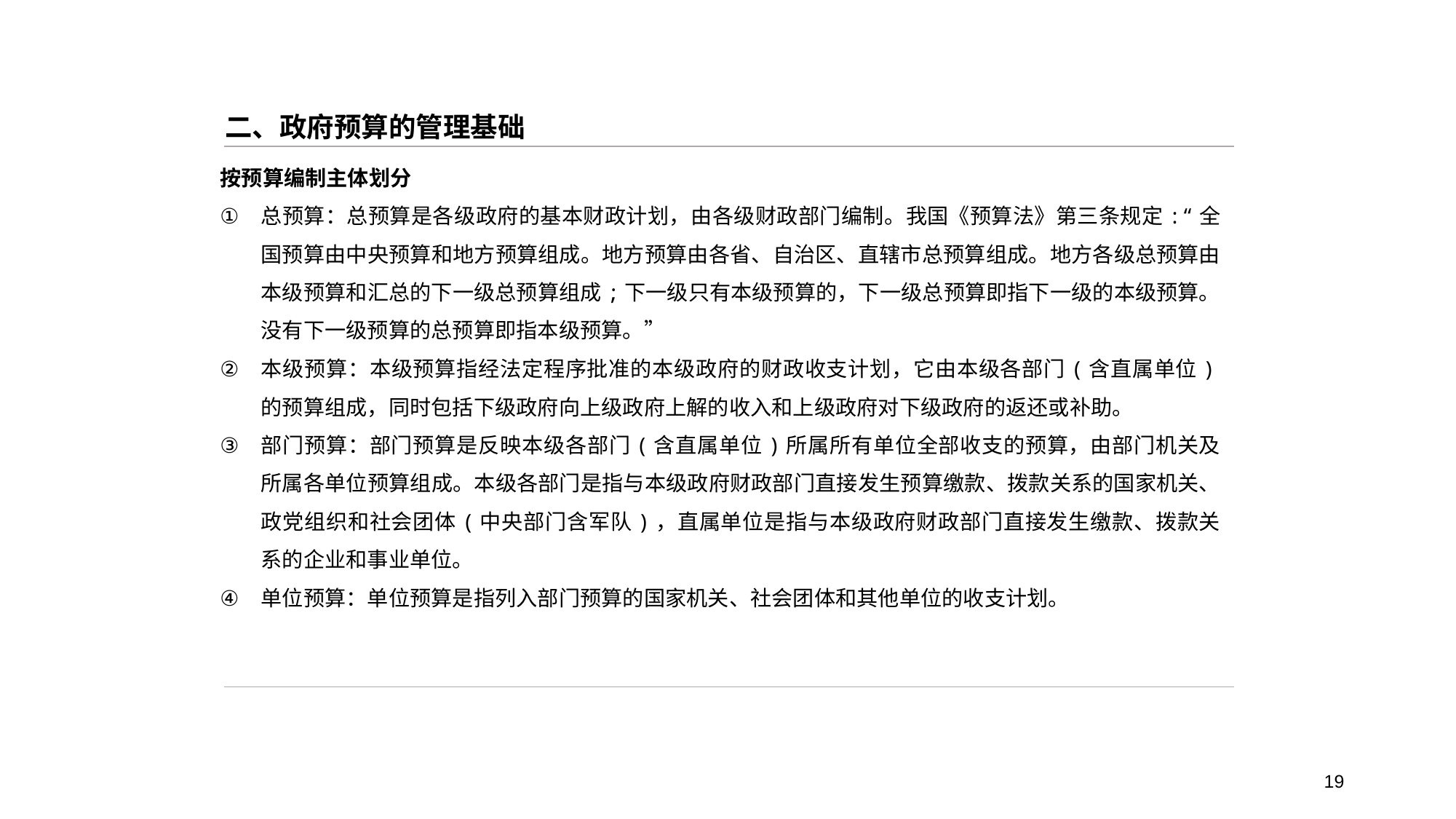

二、政府预算的管理基础
按预算编制主体划分
总预算：总预算是各级政府的基本财政计划，由各级财政部门编制。我国《预算法》第三条规定:“全国预算由中央预算和地方预算组成。地方预算由各省、自治区、直辖市总预算组成。地方各级总预算由本级预算和汇总的下一级总预算组成;下一级只有本级预算的，下一级总预算即指下一级的本级预算。没有下一级预算的总预算即指本级预算。”
本级预算：本级预算指经法定程序批准的本级政府的财政收支计划，它由本级各部门(含直属单位)的预算组成，同时包括下级政府向上级政府上解的收入和上级政府对下级政府的返还或补助。
部门预算：部门预算是反映本级各部门(含直属单位)所属所有单位全部收支的预算，由部门机关及所属各单位预算组成。本级各部门是指与本级政府财政部门直接发生预算缴款、拨款关系的国家机关、政党组织和社会团体(中央部门含军队)，直属单位是指与本级政府财政部门直接发生缴款、拨款关系的企业和事业单位。
单位预算：单位预算是指列入部门预算的国家机关、社会团体和其他单位的收支计划。

19